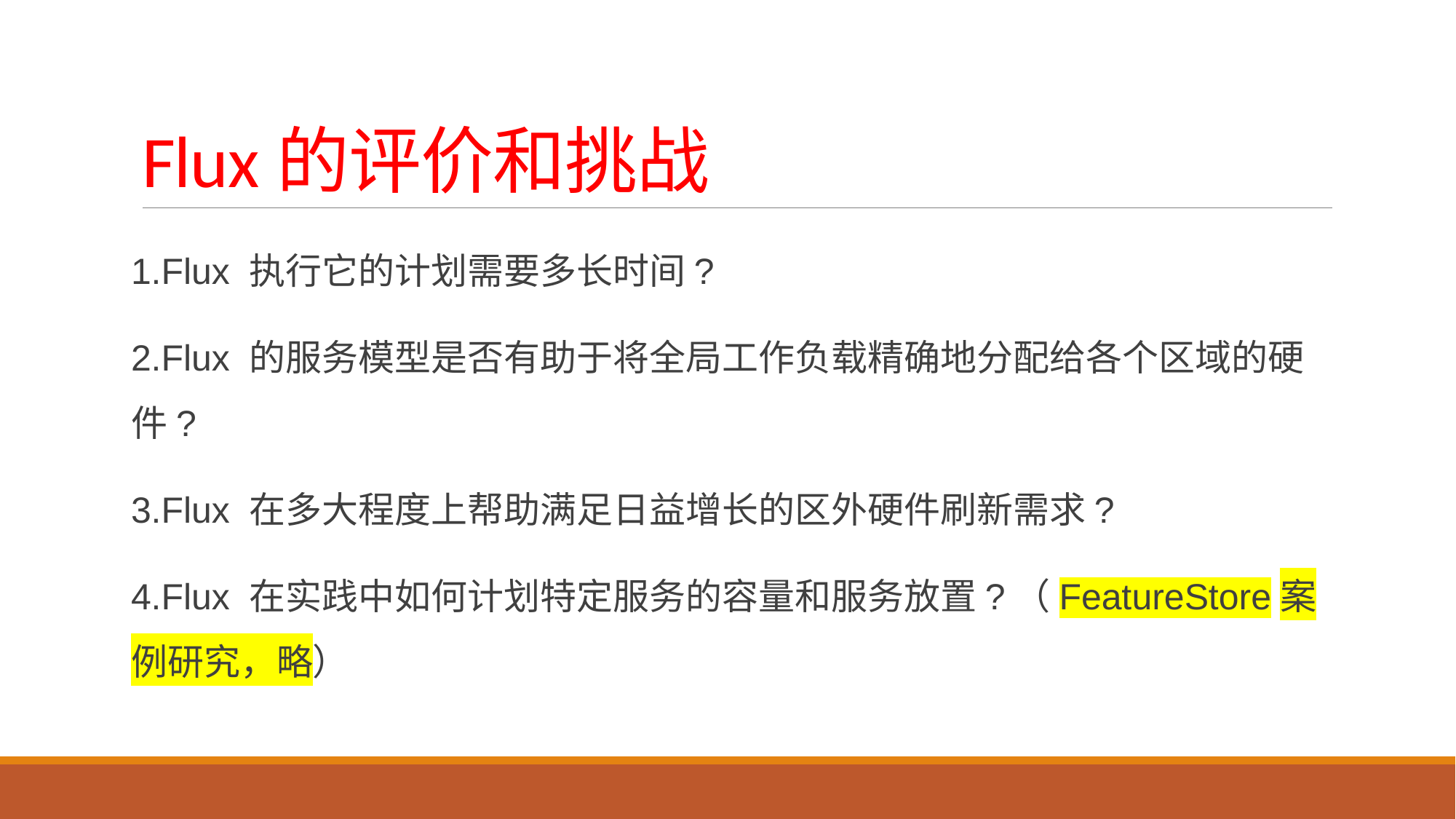

# Flux的评价和挑战
1.Flux 执行它的计划需要多长时间?
2.Flux 的服务模型是否有助于将全局工作负载精确地分配给各个区域的硬件?
3.Flux 在多大程度上帮助满足日益增长的区外硬件刷新需求?
4.Flux 在实践中如何计划特定服务的容量和服务放置?（FeatureStore案例研究，略）